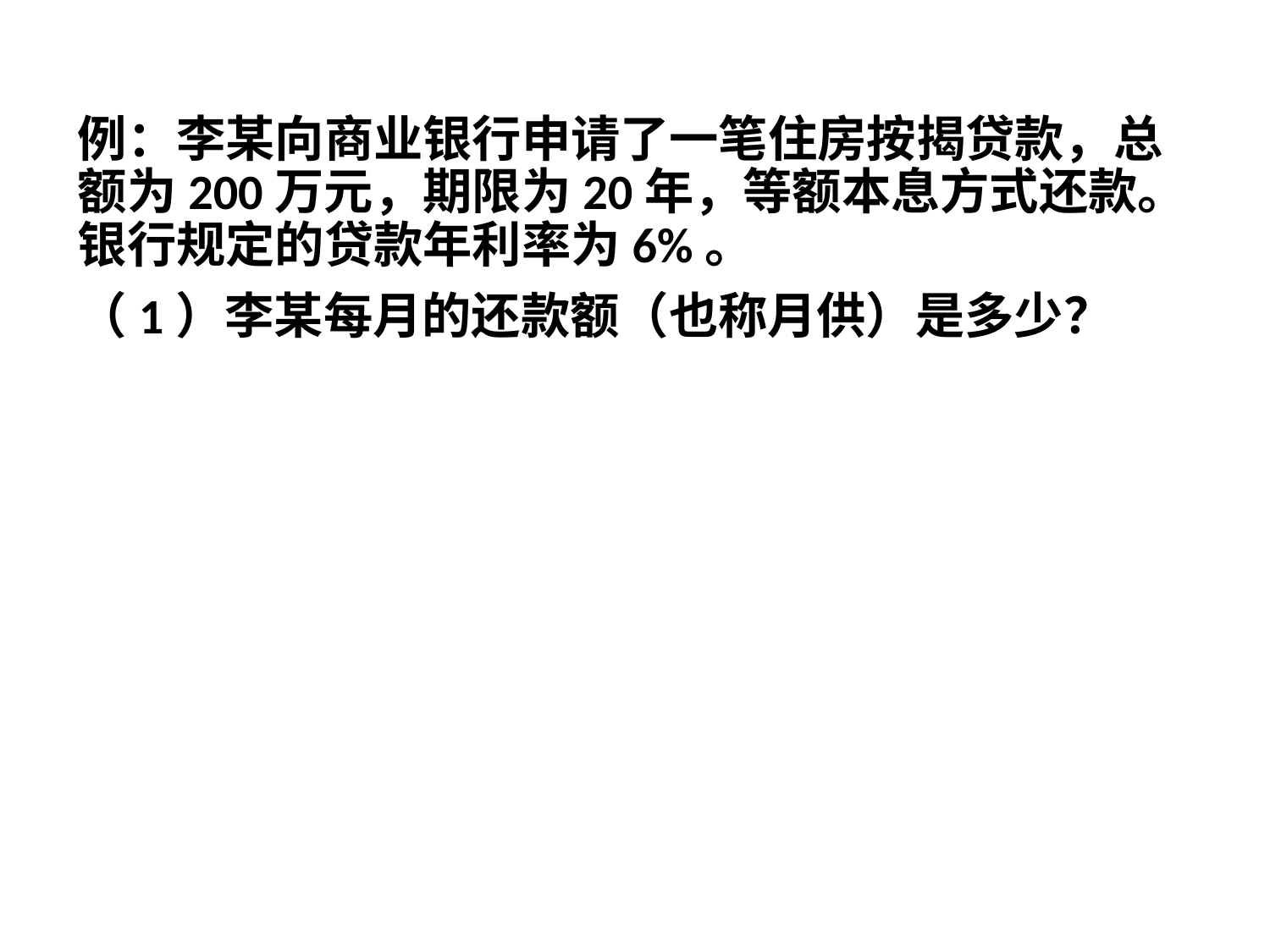

# 例：李某向商业银行申请了一笔住房按揭贷款，总额为200万元，期限为20年，等额本息方式还款。银行规定的贷款年利率为6%。
（1）李某每月的还款额（也称月供）是多少？